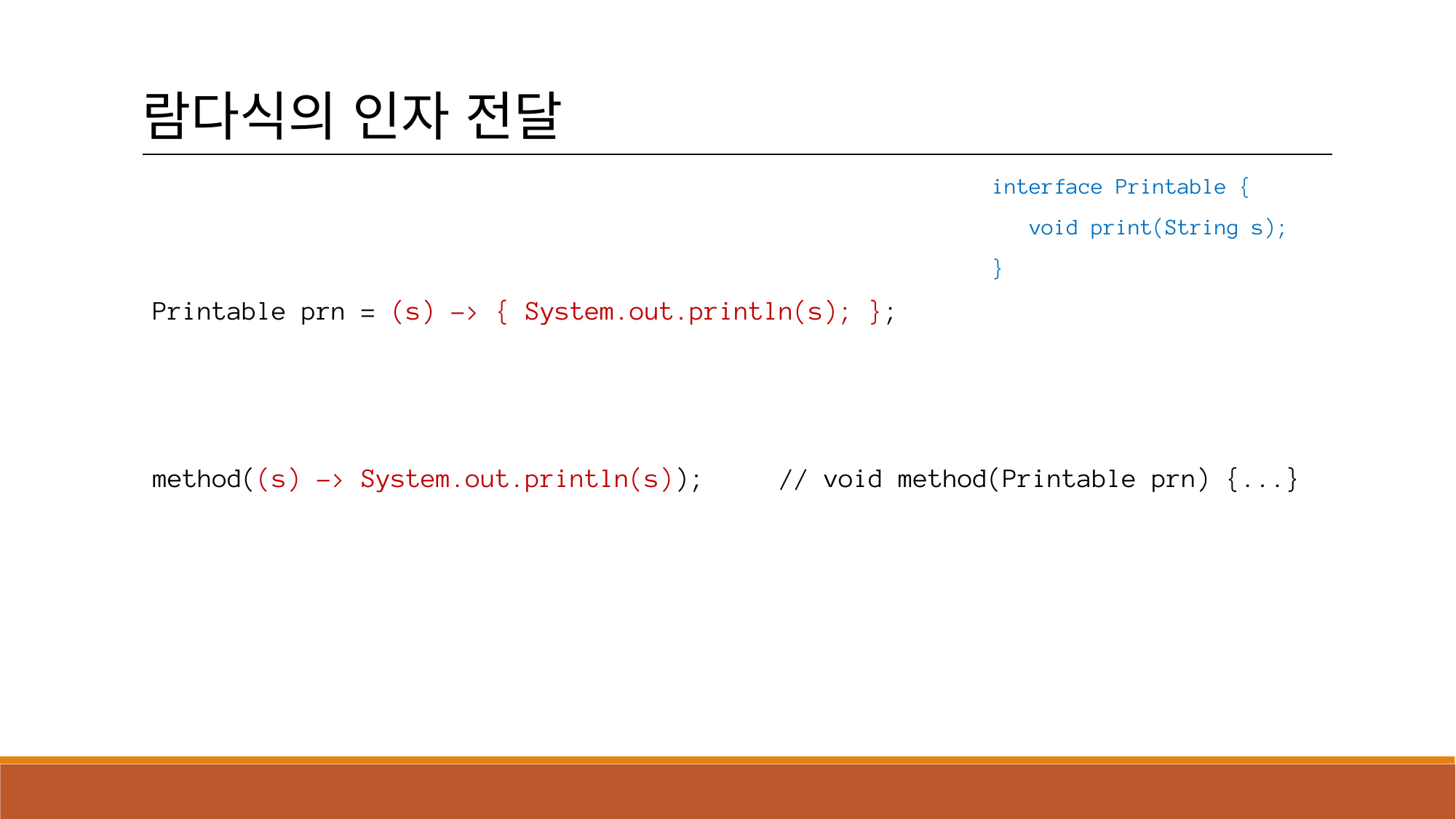

람다식의 인자 전달
interface Printable {
   void print(String s);
}
Printable prn = (s) -> { System.out.println(s); };
method((s) -> System.out.println(s));     // void method(Printable prn) {...}